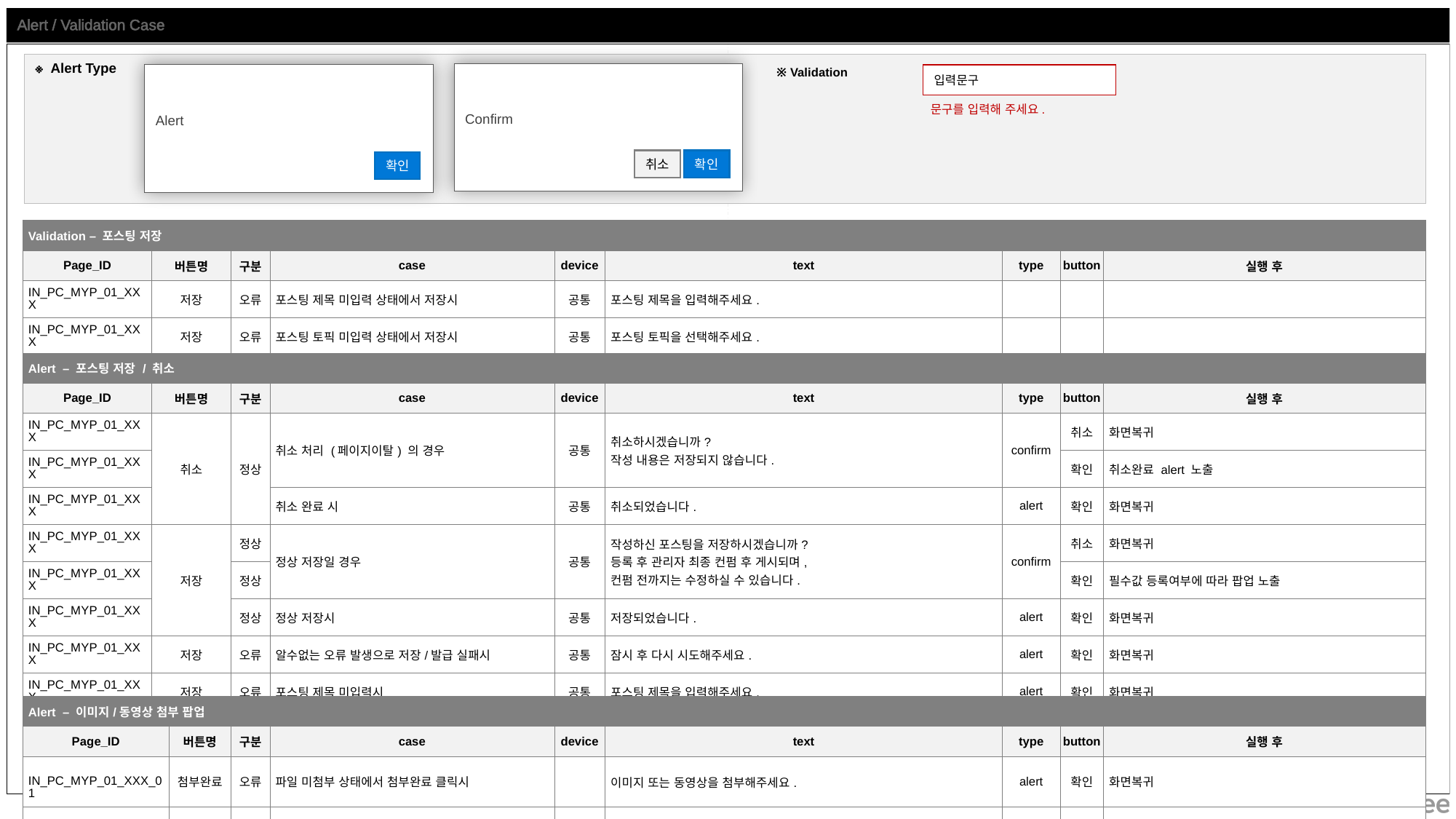

# Alert / Validation Case
※ Alert Type
※ Validation

Confirm
취소
확인

Alert
확인
입력문구
문구를 입력해 주세요.
| Validation – 포스팅 저장 |  |  |  |  |  |  |  |  |
| --- | --- | --- | --- | --- | --- | --- | --- | --- |
| Page\_ID | 버튼명 | 구분 | case | device | text | type | button | 실행 후 |
| IN\_PC\_MYP\_01\_XXX | 저장 | 오류 | 포스팅 제목 미입력 상태에서 저장시 | 공통 | 포스팅 제목을 입력해주세요. |  |  |  |
| IN\_PC\_MYP\_01\_XXX | 저장 | 오류 | 포스팅 토픽 미입력 상태에서 저장시 | 공통 | 포스팅 토픽을 선택해주세요. |  |  |  |
| Alert – 포스팅 저장 / 취소 |  |  |  |  |  |  |  |  |
| --- | --- | --- | --- | --- | --- | --- | --- | --- |
| Page\_ID | 버튼명 | 구분 | case | device | text | type | button | 실행 후 |
| IN\_PC\_MYP\_01\_XXX | 취소 | 정상 | 취소 처리 (페이지이탈) 의 경우 | 공통 | 취소하시겠습니까? 작성 내용은 저장되지 않습니다. | confirm | 취소 | 화면복귀 |
| IN\_PC\_MYP\_01\_XXX |  |  |  |  |  |  | 확인 | 취소완료 alert 노출 |
| IN\_PC\_MYP\_01\_XXX |  |  | 취소 완료 시 | 공통 | 취소되었습니다. | alert | 확인 | 화면복귀 |
| IN\_PC\_MYP\_01\_XXX | 저장 | 정상 | 정상 저장일 경우 | 공통 | 작성하신 포스팅을 저장하시겠습니까? 등록 후 관리자 최종 컨펌 후 게시되며, 컨펌 전까지는 수정하실 수 있습니다. | confirm | 취소 | 화면복귀 |
| IN\_PC\_MYP\_01\_XXX |  | 정상 |  |  |  |  | 확인 | 필수값 등록여부에 따라 팝업 노출 |
| IN\_PC\_MYP\_01\_XXX |  | 정상 | 정상 저장시 | 공통 | 저장되었습니다. | alert | 확인 | 화면복귀 |
| IN\_PC\_MYP\_01\_XXX | 저장 | 오류 | 알수없는 오류 발생으로 저장/발급 실패시 | 공통 | 잠시 후 다시 시도해주세요. | alert | 확인 | 화면복귀 |
| IN\_PC\_MYP\_01\_XXX | 저장 | 오류 | 포스팅 제목 미입력시 | 공통 | 포스팅 제목을 입력해주세요. | alert | 확인 | 화면복귀 |
| IN\_PC\_MYP\_01\_XXX | 저장 | 오류 | 포스팅 토픽 미선택시 | 공통 | 포스팅 토픽을 선택해주세요. | alert | 확인 | 화면복귀 |
| Alert – 이미지/동영상 첨부 팝업 |  |  |  |  |  |  |  |  |
| --- | --- | --- | --- | --- | --- | --- | --- | --- |
| Page\_ID | 버튼명 | 구분 | case | device | text | type | button | 실행 후 |
| IN\_PC\_MYP\_01\_XXX\_01 | 첨부완료 | 오류 | 파일 미첨부 상태에서 첨부완료 클릭시 |  | 이미지 또는 동영상을 첨부해주세요. | alert | 확인 | 화면복귀 |
| IN\_PC\_MYP\_01\_XXX\_01 | 첨부완료 | 오류 | 잘못된 형식의 파일 첨부시 | 공통 | 지원하지 않는 파일 형식입니다. | alert | 확인 | 화면복귀 |
| IN\_PC\_MYP\_01\_XXX\_01 | 첨부완료 | 오류 | 최대 크기 이상 이미지 첨부시 | 공통 | 이미지는 최대 ㅇㅇㅇ 입니다. | alert | 확인 | 화면복귀 |
| IN\_PC\_MYP\_01\_XXX\_01 | 저장 | 오류 | 최대 크기 이상 동영상 첨부시 | 공통 | 동영상은 최대 ㅇㅇㅇ 입니다. | alert | 확인 | 화면복귀 |